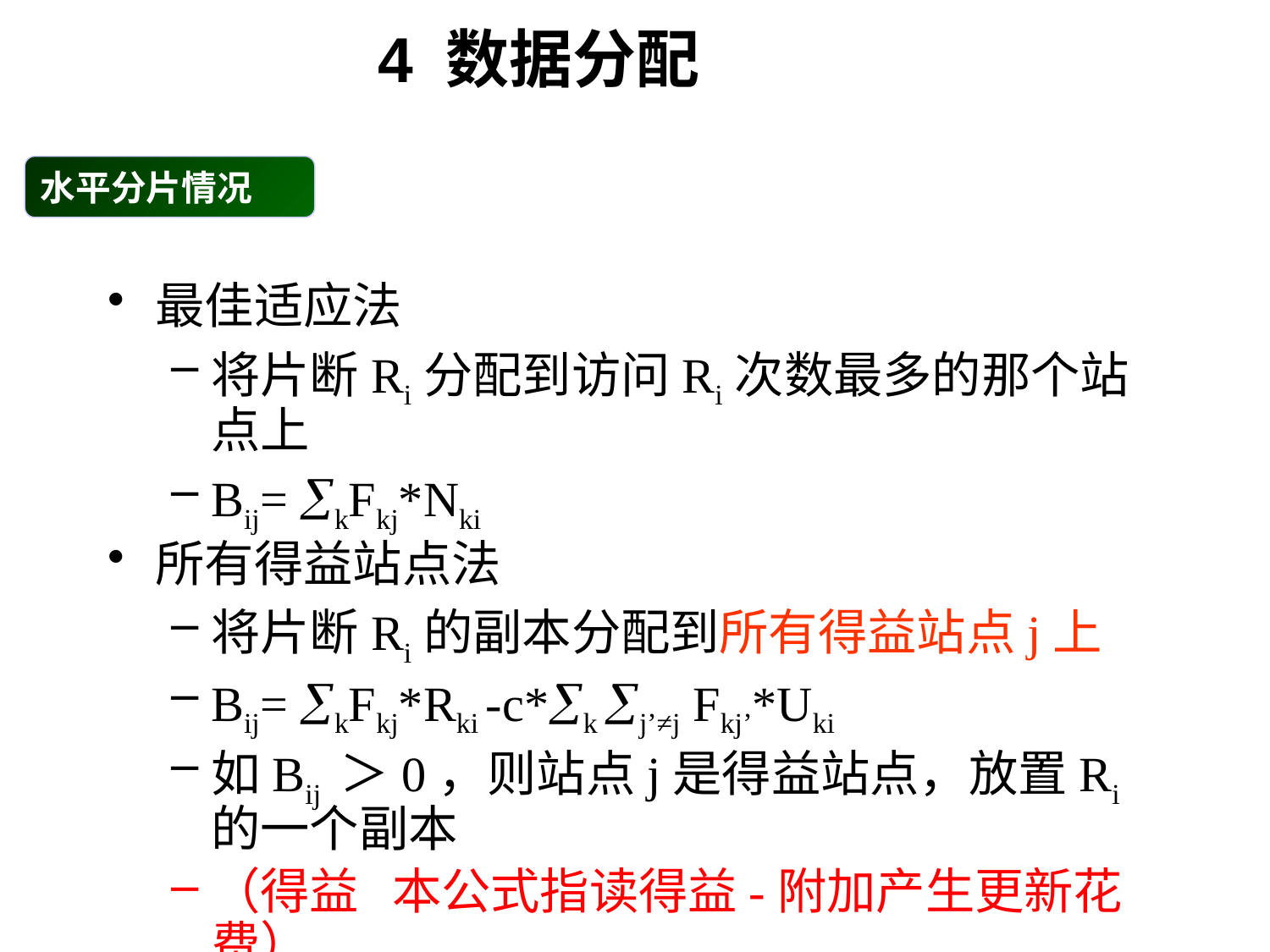

水平分片情况
4 数据分配

最佳适应法
将片断Ri分配到访问Ri次数最多的那个站点上
Bij= ∑kFkj*Nki
所有得益站点法
将片断Ri的副本分配到所有得益站点j上
Bij= ∑kFkj*Rki -c*∑k ∑j’≠j Fkj’*Uki
如Bij ＞0，则站点j是得益站点，放置Ri的一个副本
（得益   本公式指读得益-附加产生更新花费）